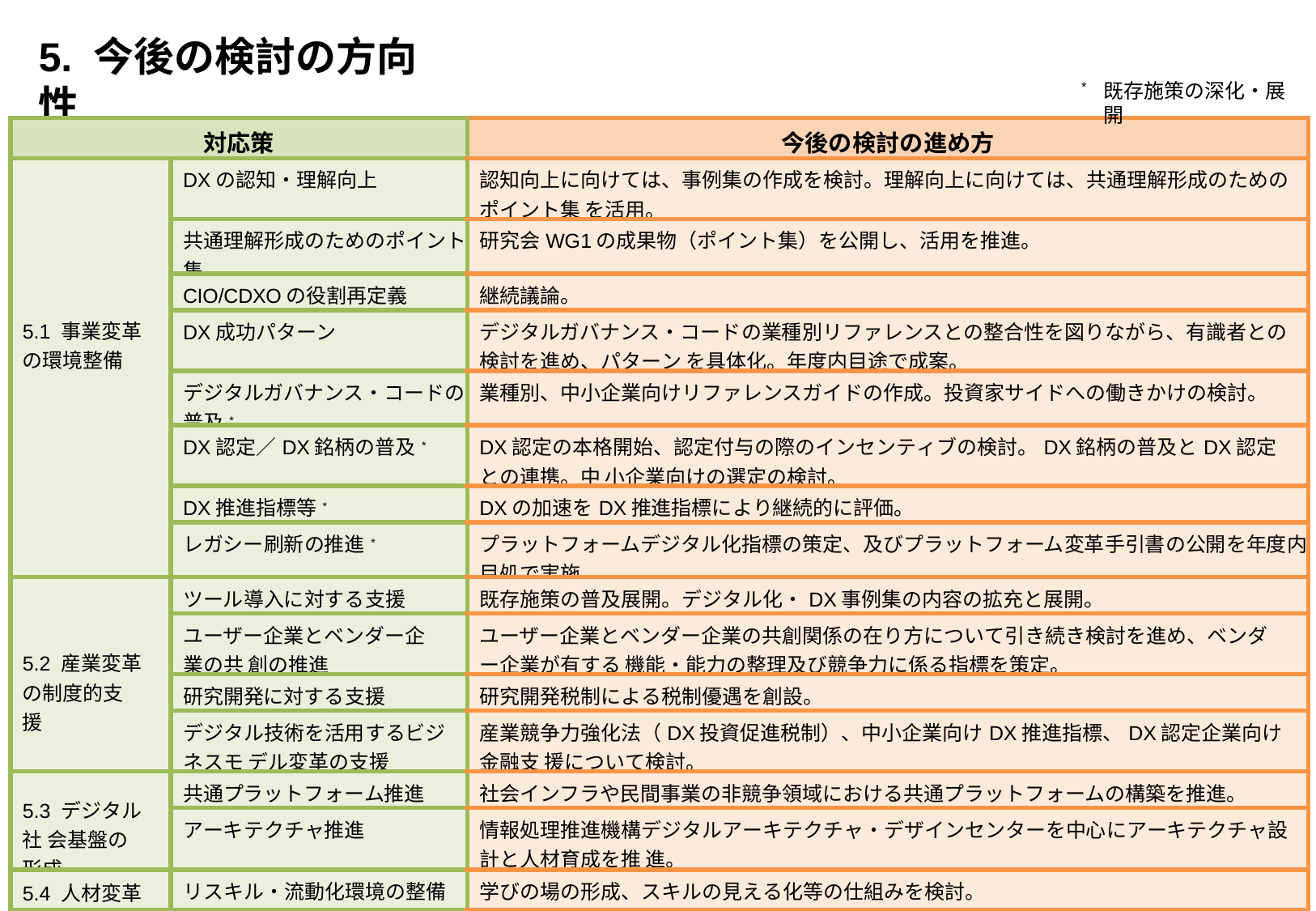

# 5. 今後の検討の方向性
既存施策の深化・展開
*
| 対応策 |  | 今後の検討の進め方 |
| --- | --- | --- |
| 5.1 事業変革 の環境整備 | DXの認知・理解向上 | 認知向上に向けては、事例集の作成を検討。理解向上に向けては、共通理解形成のためのポイント集 を活用。 |
|  | 共通理解形成のためのポイント集 | 研究会WG1の成果物（ポイント集）を公開し、活用を推進。 |
|  | CIO/CDXOの役割再定義 | 継続議論。 |
|  | DX成功パターン | デジタルガバナンス・コードの業種別リファレンスとの整合性を図りながら、有識者との検討を進め、パターン を具体化。年度内目途で成案。 |
|  | デジタルガバナンス・コードの普及\* | 業種別、中小企業向けリファレンスガイドの作成。投資家サイドへの働きかけの検討。 |
|  | DX認定／DX銘柄の普及\* | DX認定の本格開始、認定付与の際のインセンティブの検討。DX銘柄の普及とDX認定との連携。中 小企業向けの選定の検討。 |
|  | DX推進指標等\* | DXの加速をDX推進指標により継続的に評価。 |
|  | レガシー刷新の推進\* | プラットフォームデジタル化指標の策定、及びプラットフォーム変革手引書の公開を年度内目処で実施。 |
| 5.2 産業変革 の制度的支援 | ツール導入に対する支援 | 既存施策の普及展開。デジタル化・DX事例集の内容の拡充と展開。 |
|  | ユーザー企業とベンダー企業の共 創の推進 | ユーザー企業とベンダー企業の共創関係の在り方について引き続き検討を進め、ベンダー企業が有する 機能・能力の整理及び競争力に係る指標を策定。 |
|  | 研究開発に対する支援 | 研究開発税制による税制優遇を創設。 |
|  | デジタル技術を活用するビジネスモ デル変革の支援 | 産業競争力強化法（DX投資促進税制）、中小企業向けDX推進指標、DX認定企業向け金融支 援について検討。 |
| 5.3 デジタル社 会基盤の形成 | 共通プラットフォーム推進 | 社会インフラや民間事業の非競争領域における共通プラットフォームの構築を推進。 |
|  | アーキテクチャ推進 | 情報処理推進機構デジタルアーキテクチャ・デザインセンターを中心にアーキテクチャ設計と人材育成を推 進。 |
| 5.4 人材変革 | リスキル・流動化環境の整備 | 学びの場の形成、スキルの見える化等の仕組みを検討。 |
32